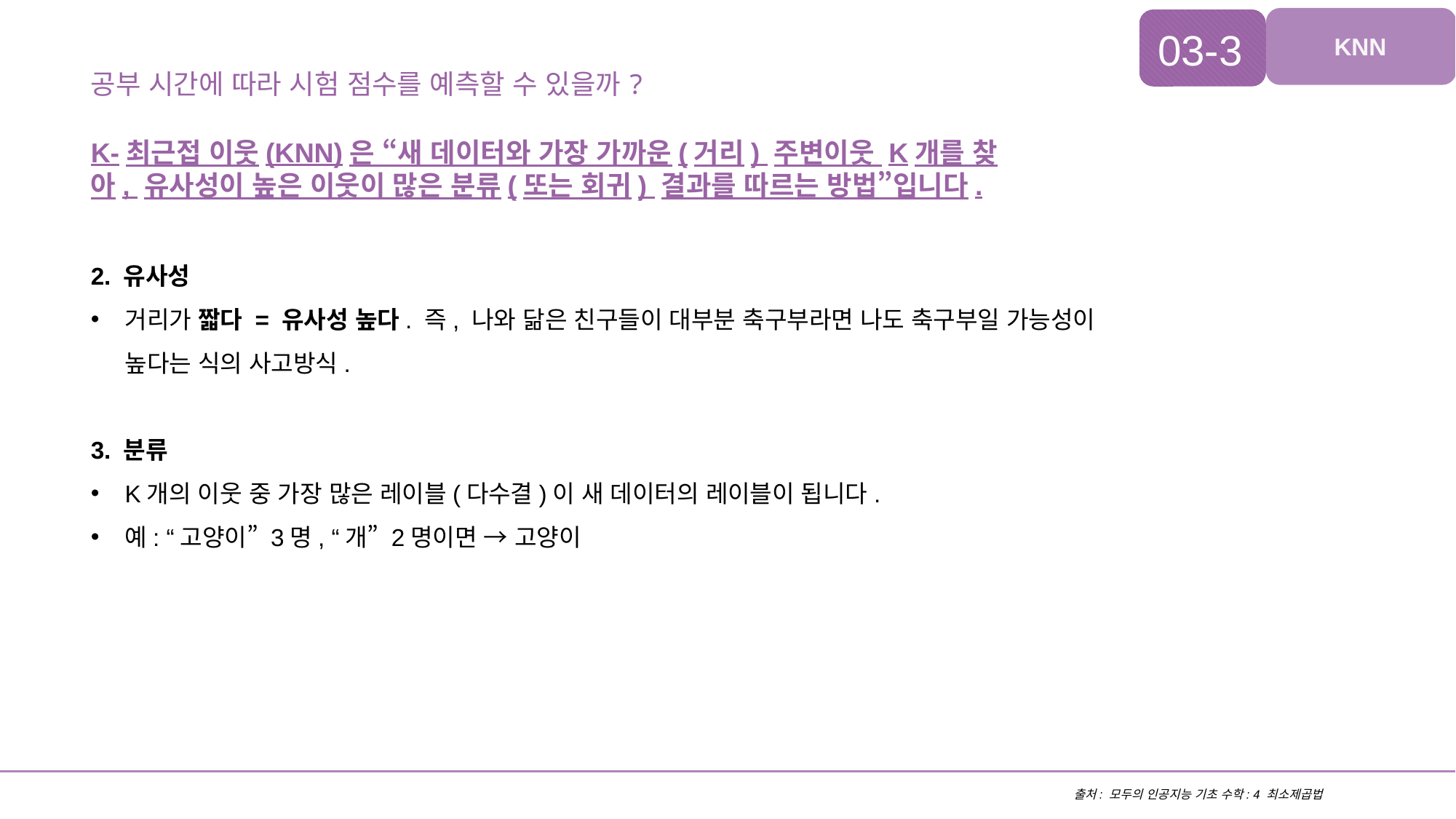

03-3
KNN
공부 시간에 따라 시험 점수를 예측할 수 있을까?

K-최근접 이웃(KNN)은 “새 데이터와 가장 가까운(거리) 주변이웃 K개를 찾아, 유사성이 높은 이웃이 많은 분류(또는 회귀) 결과를 따르는 방법”입니다.
2. 유사성
거리가 짧다 = 유사성 높다. 즉, 나와 닮은 친구들이 대부분 축구부라면 나도 축구부일 가능성이 높다는 식의 사고방식.

3. 분류
K개의 이웃 중 가장 많은 레이블(다수결)이 새 데이터의 레이블이 됩니다.
예: “고양이” 3명, “개” 2명이면 → 고양이

출처: 모두의 인공지능 기초 수학: 4 최소제곱법